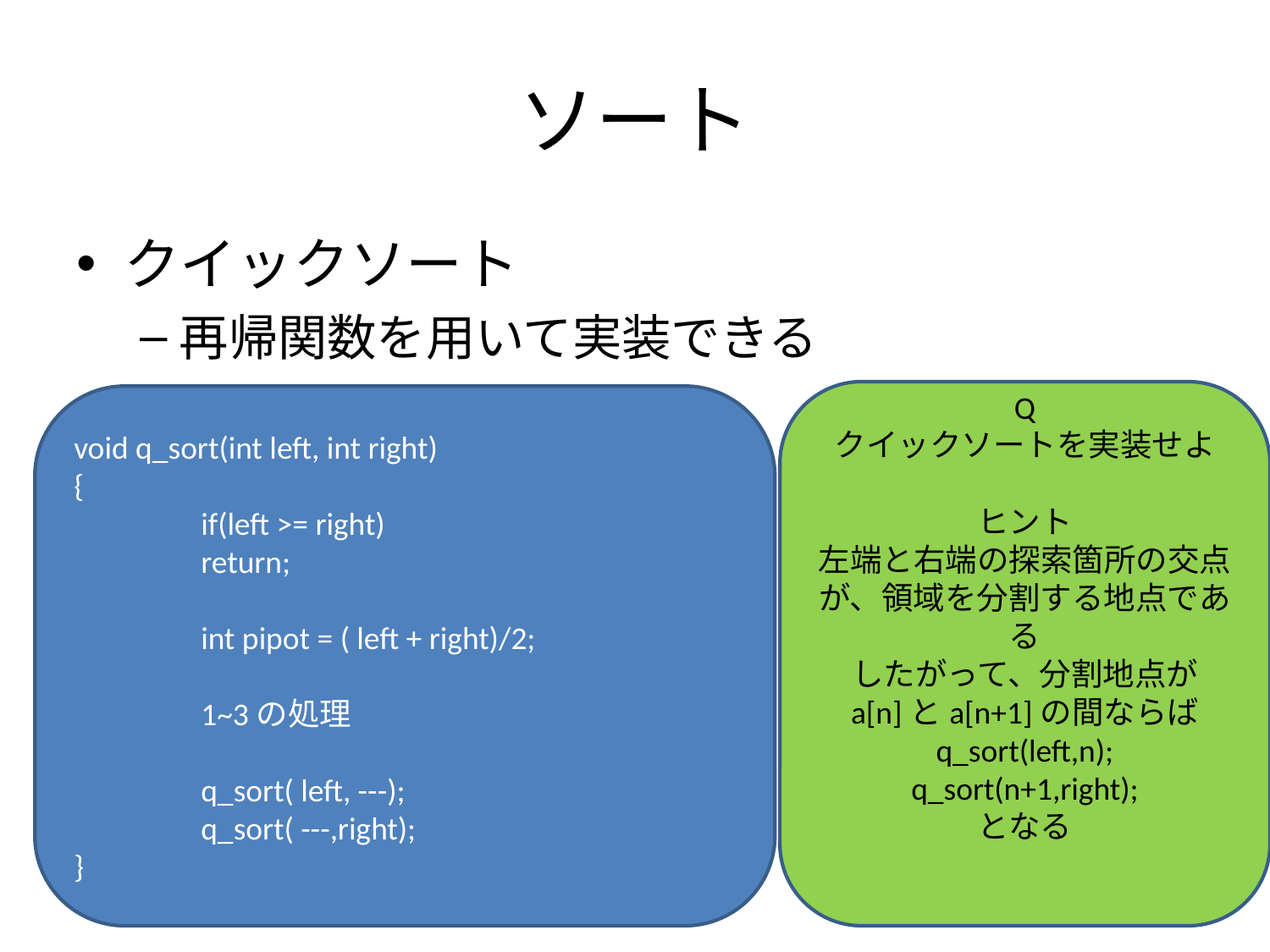

# ソート
クイックソート
再帰関数を用いて実装できる
Q
クイックソートを実装せよ

ヒント
左端と右端の探索箇所の交点が、領域を分割する地点である
したがって、分割地点が
a[n]とa[n+1]の間ならば
q_sort(left,n);
q_sort(n+1,right);
となる

void q_sort(int left, int right)
{
	if(left >= right)
	return;
	int pipot = ( left + right)/2;

	1~3の処理

	q_sort( left, ---);
	q_sort( ---,right);
}